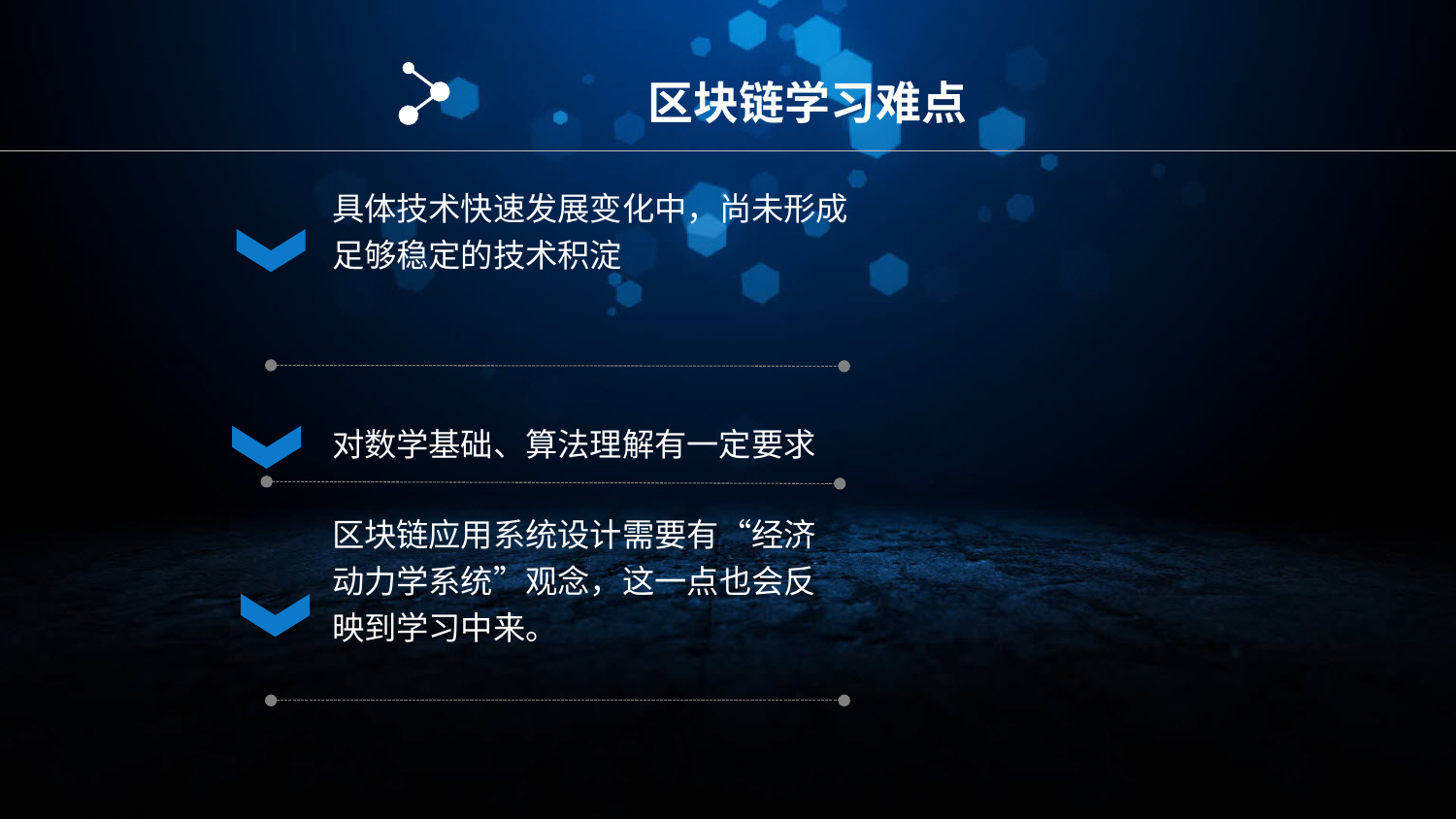

区块链学习难点
具体技术快速发展变化中，尚未形成足够稳定的技术积淀

对数学基础、算法理解有一定要求

区块链应用系统设计需要有“经济动力学系统”观念，这一点也会反映到学习中来。